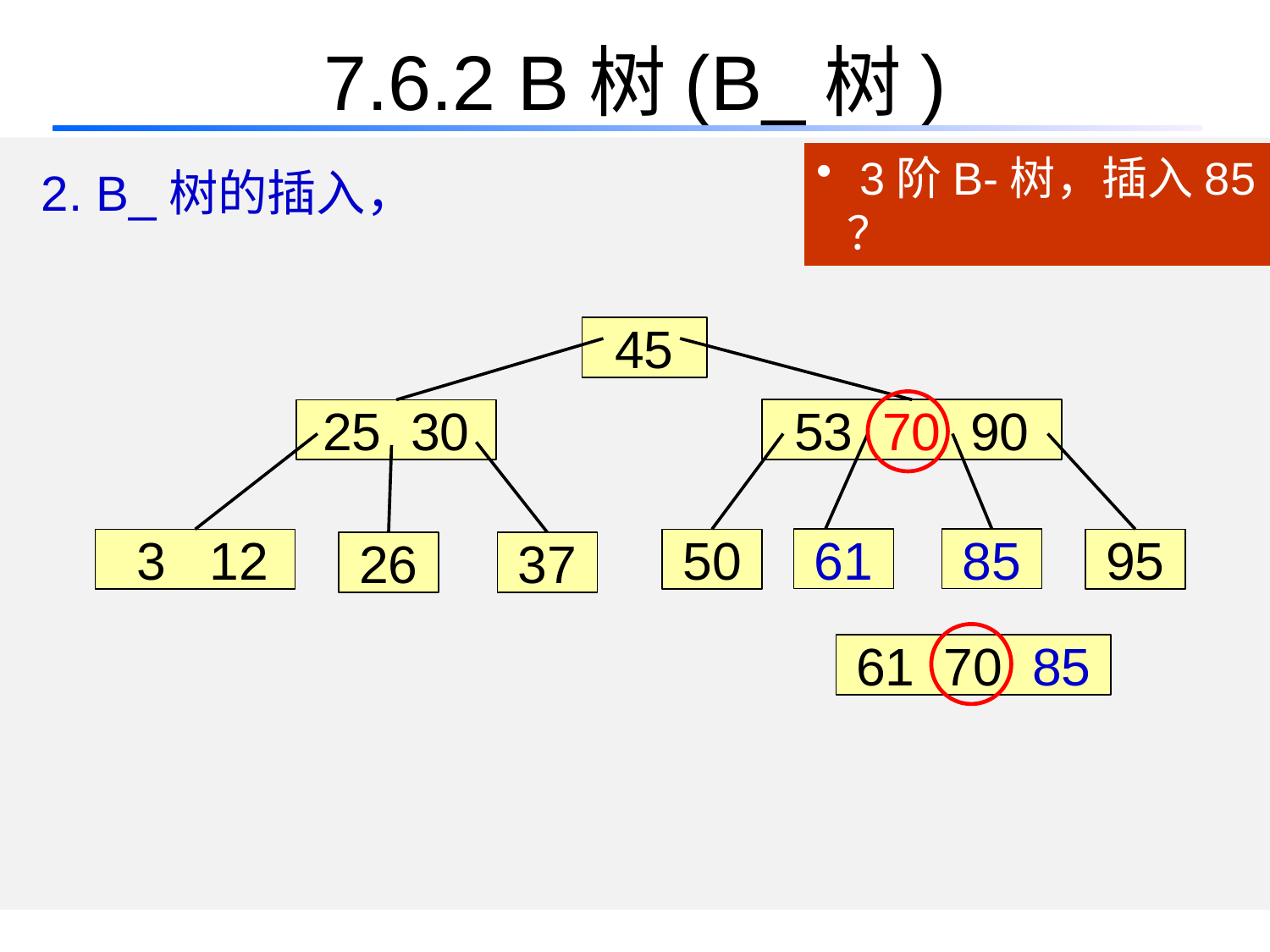

# 7.6.2 B树(B_树)

 2. B_树的插入，
 3阶B-树，插入85 ？
45

53  70  90
25  30
61
85
50
95
 3   12
26
37

61  70  85